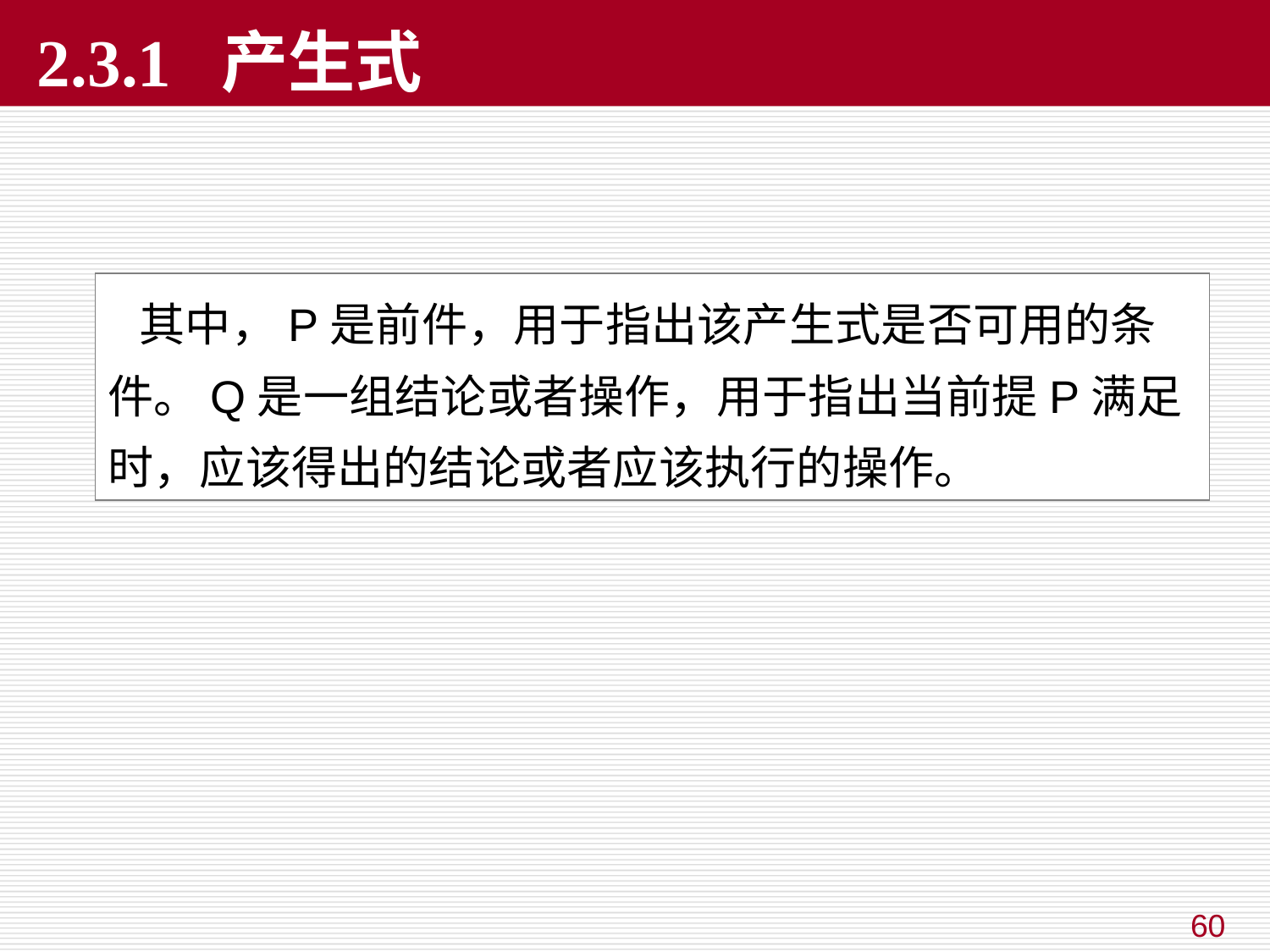

# 2.3.1  产生式
  其中，P是前件，用于指出该产生式是否可用的条件。Q是一组结论或者操作，用于指出当前提P满足时，应该得出的结论或者应该执行的操作。
60